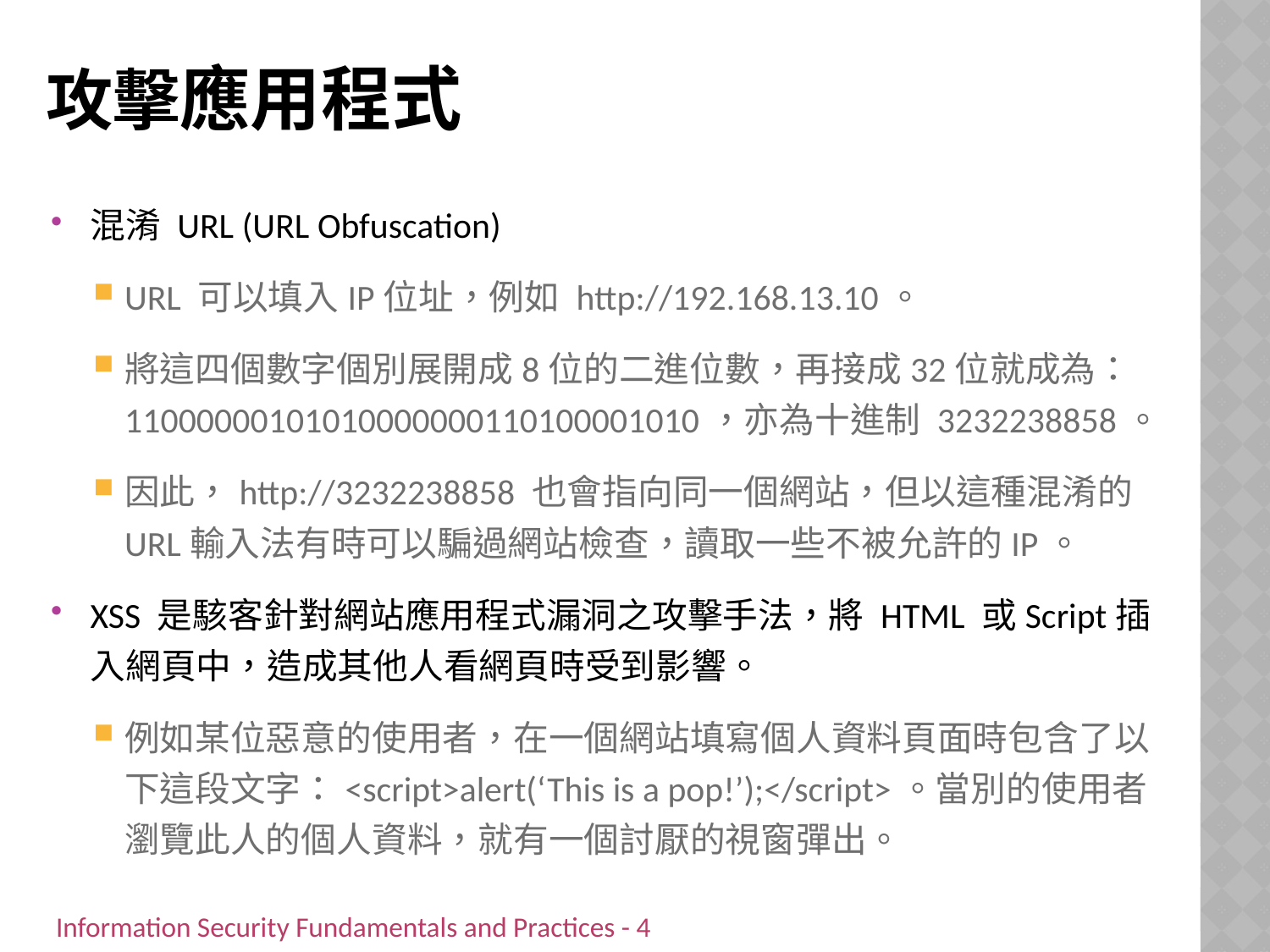

# 攻擊應用程式
混淆 URL (URL Obfuscation)
URL 可以填入IP位址，例如 http://192.168.13.10。
將這四個數字個別展開成8位的二進位數，再接成32位就成為：11000000101010000000110100001010，亦為十進制 3232238858。
因此，http://3232238858 也會指向同一個網站，但以這種混淆的URL輸入法有時可以騙過網站檢查，讀取一些不被允許的IP。
XSS 是駭客針對網站應用程式漏洞之攻擊手法，將 HTML 或Script插入網頁中，造成其他人看網頁時受到影響。
例如某位惡意的使用者，在一個網站填寫個人資料頁面時包含了以下這段文字：<script>alert(‘This is a pop!’);</script>。當別的使用者瀏覽此人的個人資料，就有一個討厭的視窗彈出。